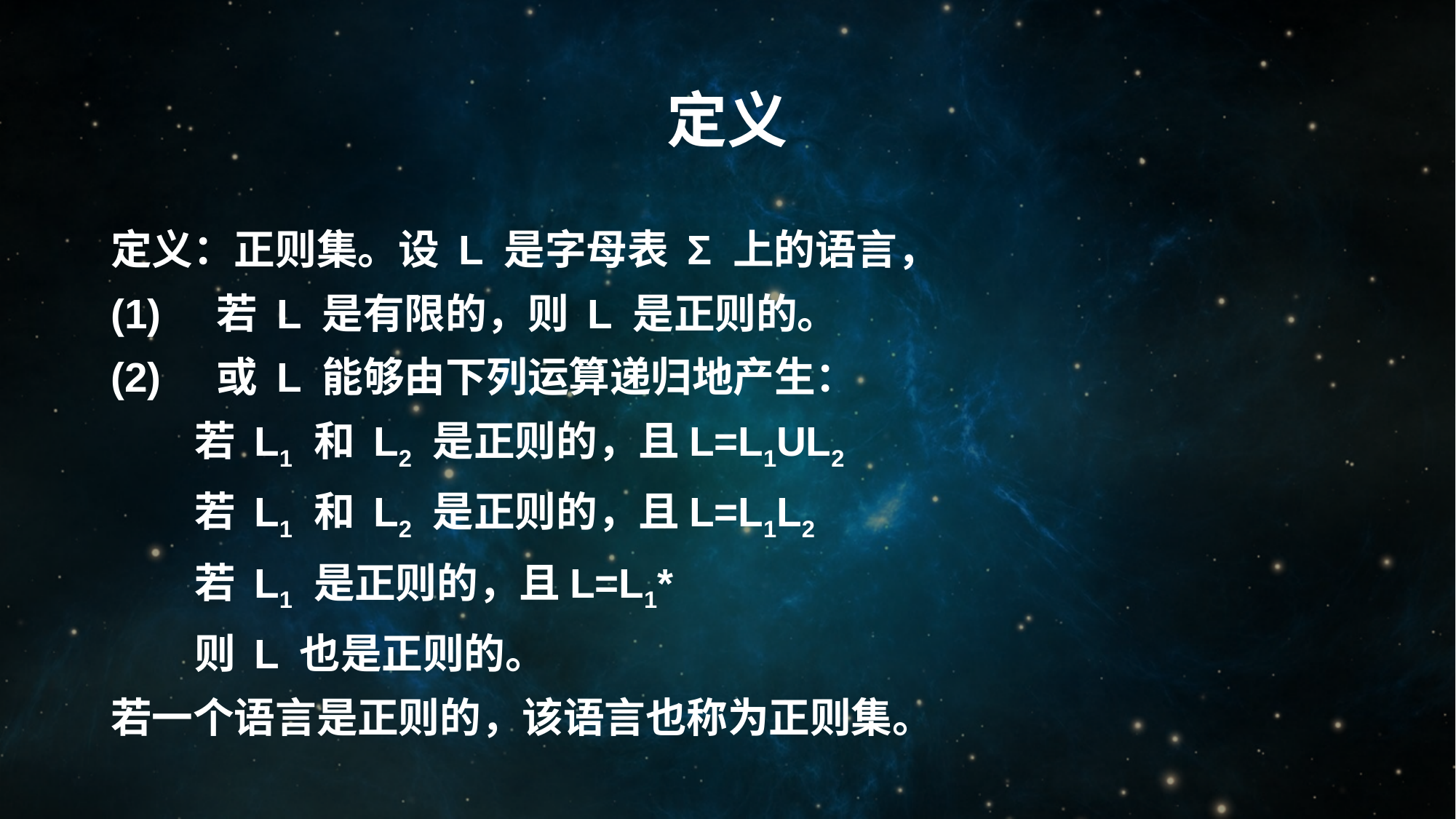

# 定义
定义：正则集。设 L 是字母表 Σ 上的语言，
(1)	若 L 是有限的，则 L 是正则的。
(2)	或 L 能够由下列运算递归地产生：
若 L1 和 L2 是正则的，且L=L1UL2
若 L1 和 L2 是正则的，且L=L1L2
若 L1 是正则的，且L=L1*
则 L 也是正则的。
若一个语言是正则的，该语言也称为正则集。